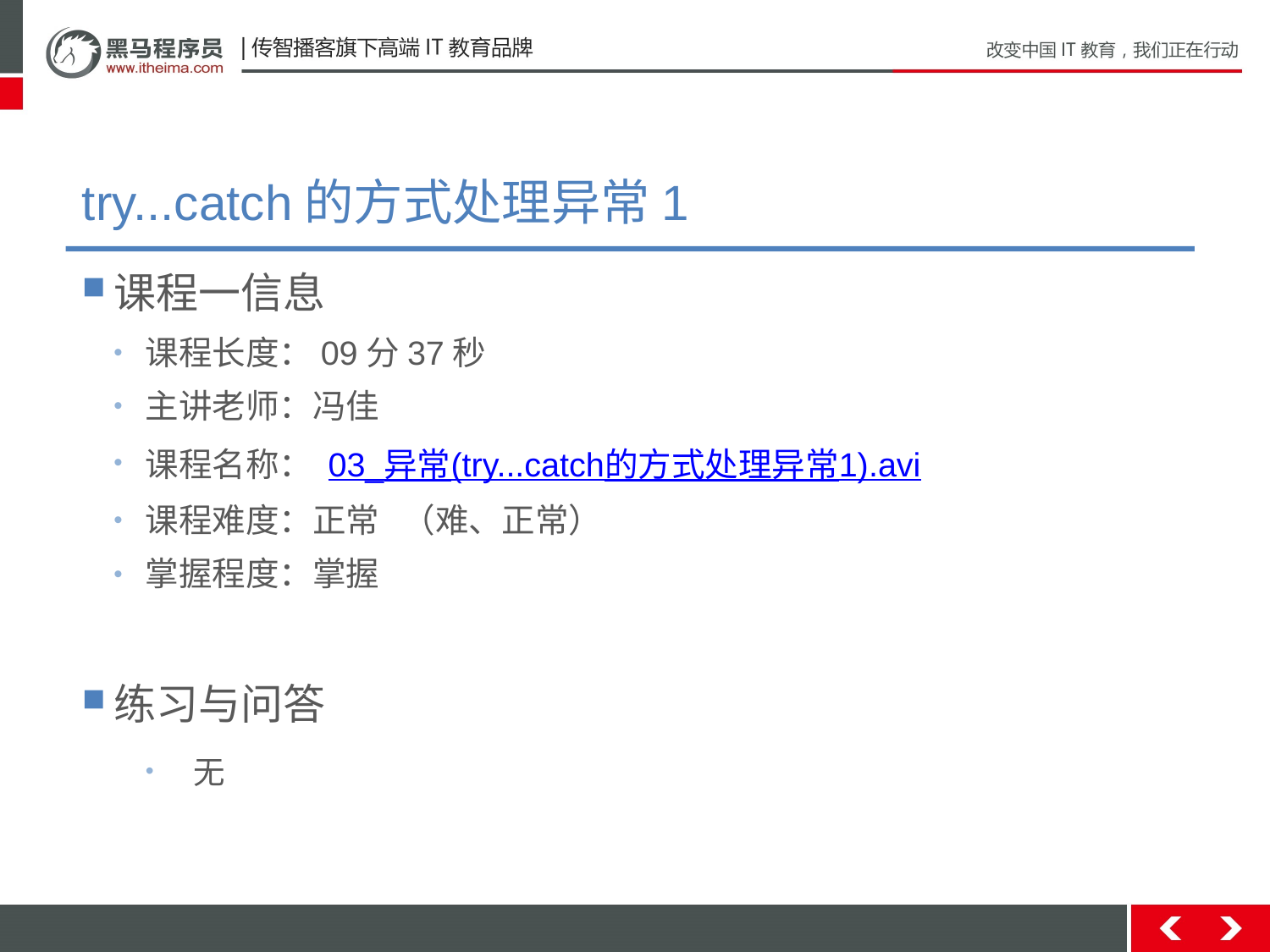

# try...catch的方式处理异常1
课程一信息
课程长度：09分37秒
主讲老师：冯佳
课程名称： 03_异常(try...catch的方式处理异常1).avi
课程难度：正常   （难、正常）
掌握程度：掌握

练习与问答
无